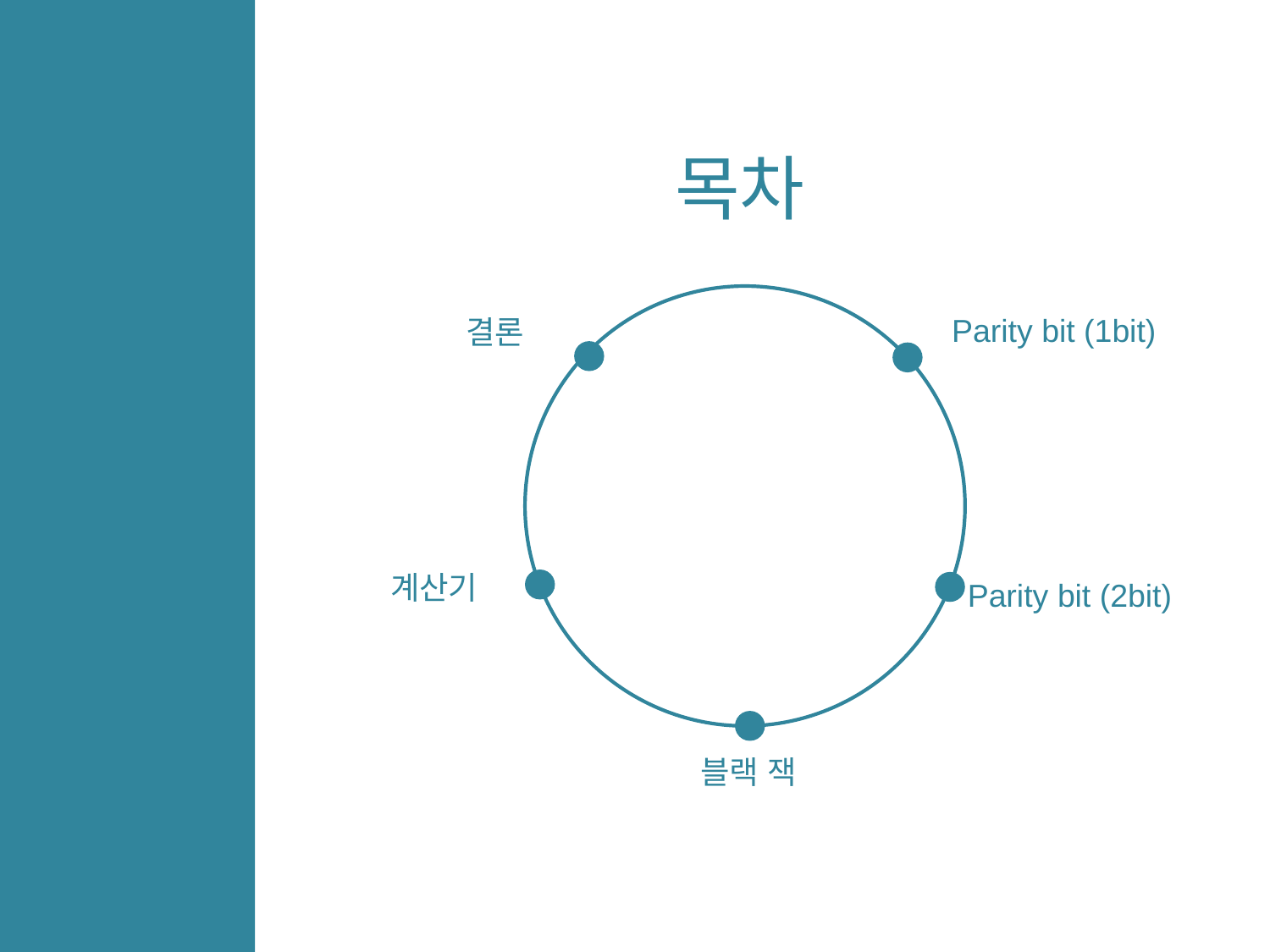

목차

Parity bit (1bit)
결론

계산기
Parity bit (2bit)

블랙 잭